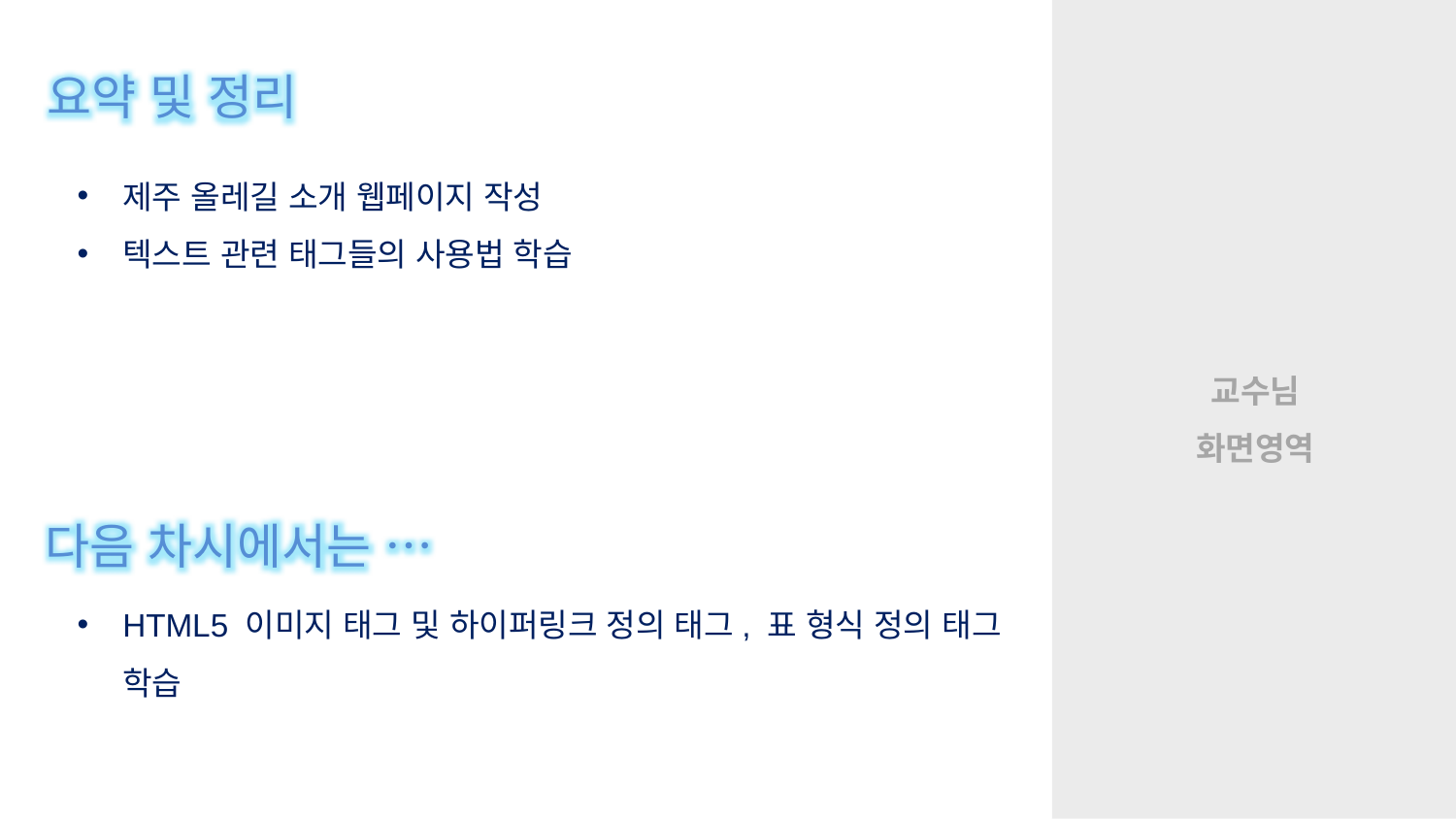

요약 및 정리
제주 올레길 소개 웹페이지 작성
텍스트 관련 태그들의 사용법 학습
다음 차시에서는 …
HTML5 이미지 태그 및 하이퍼링크 정의 태그, 표 형식 정의 태그 학습